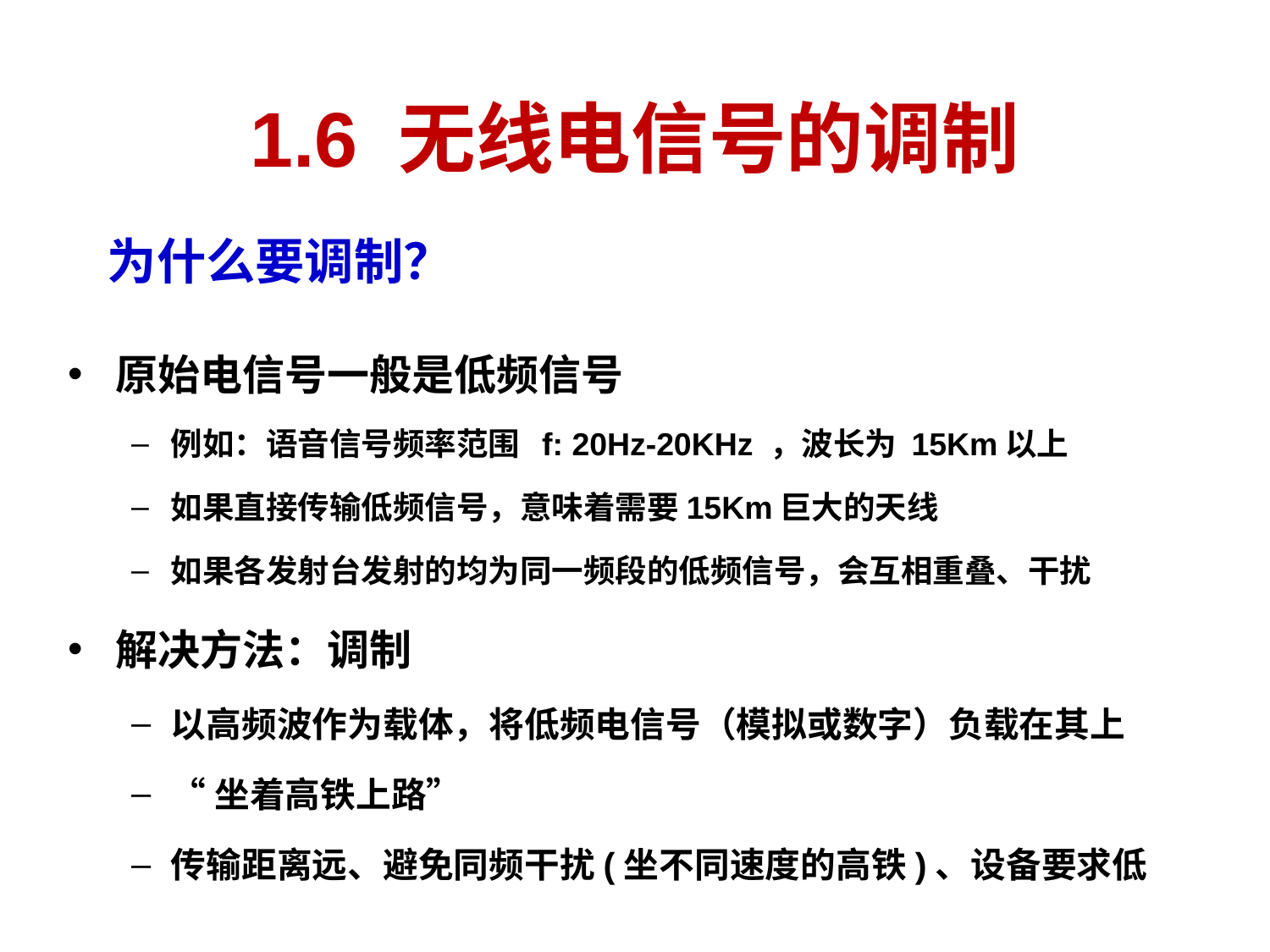

1.6 无线电信号的调制
为什么要调制？
原始电信号一般是低频信号
例如：语音信号频率范围  f: 20Hz-20KHz ，波长为 15Km以上
如果直接传输低频信号，意味着需要15Km巨大的天线
如果各发射台发射的均为同一频段的低频信号，会互相重叠、干扰
解决方法：调制
以高频波作为载体，将低频电信号（模拟或数字）负载在其上
“坐着高铁上路”
传输距离远、避免同频干扰(坐不同速度的高铁)、设备要求低